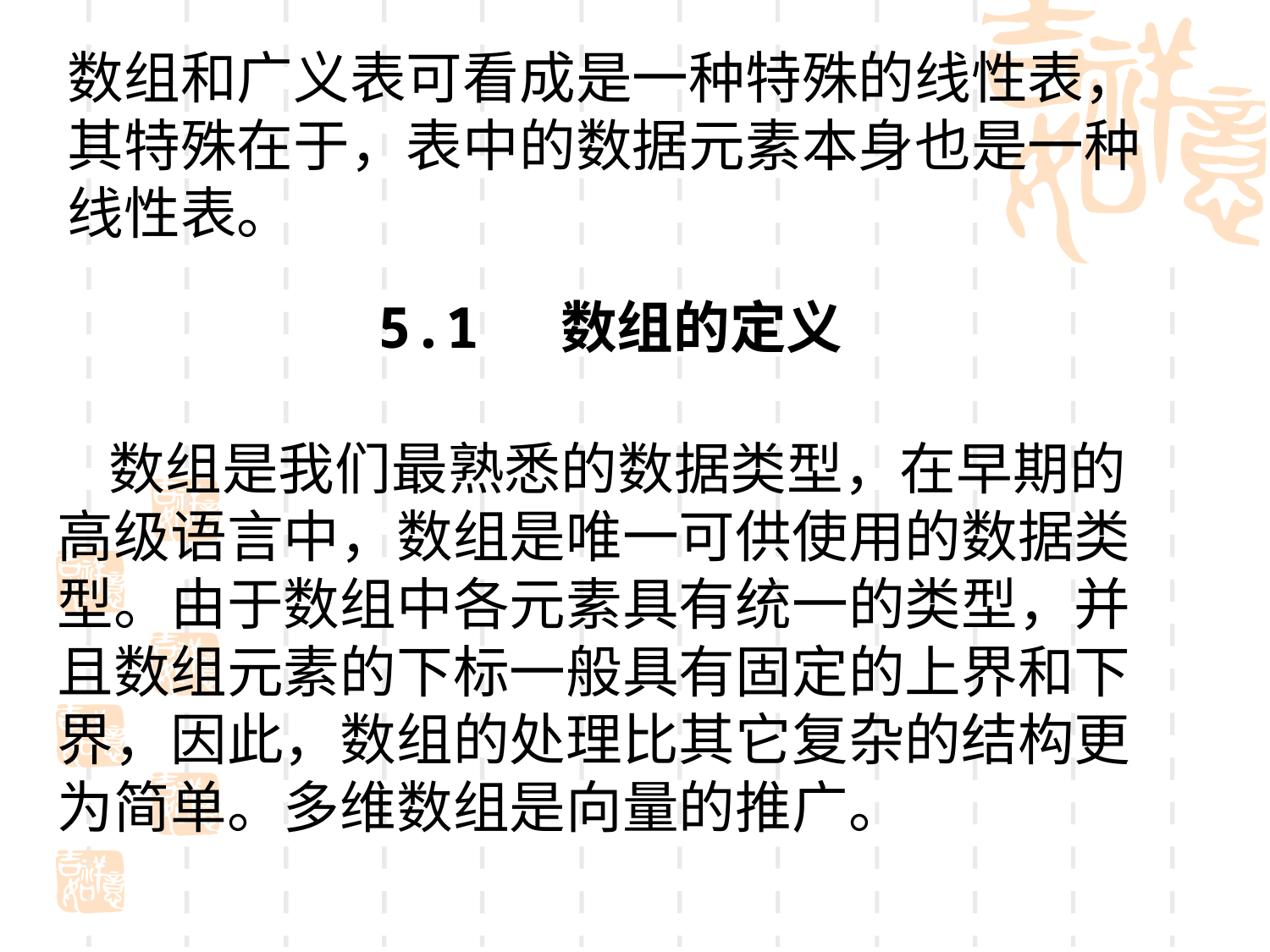

数组和广义表可看成是一种特殊的线性表，其特殊在于，表中的数据元素本身也是一种线性表。
5.1  数组的定义
   数组是我们最熟悉的数据类型，在早期的高级语言中，数组是唯一可供使用的数据类型。由于数组中各元素具有统一的类型，并且数组元素的下标一般具有固定的上界和下界，因此，数组的处理比其它复杂的结构更为简单。多维数组是向量的推广。